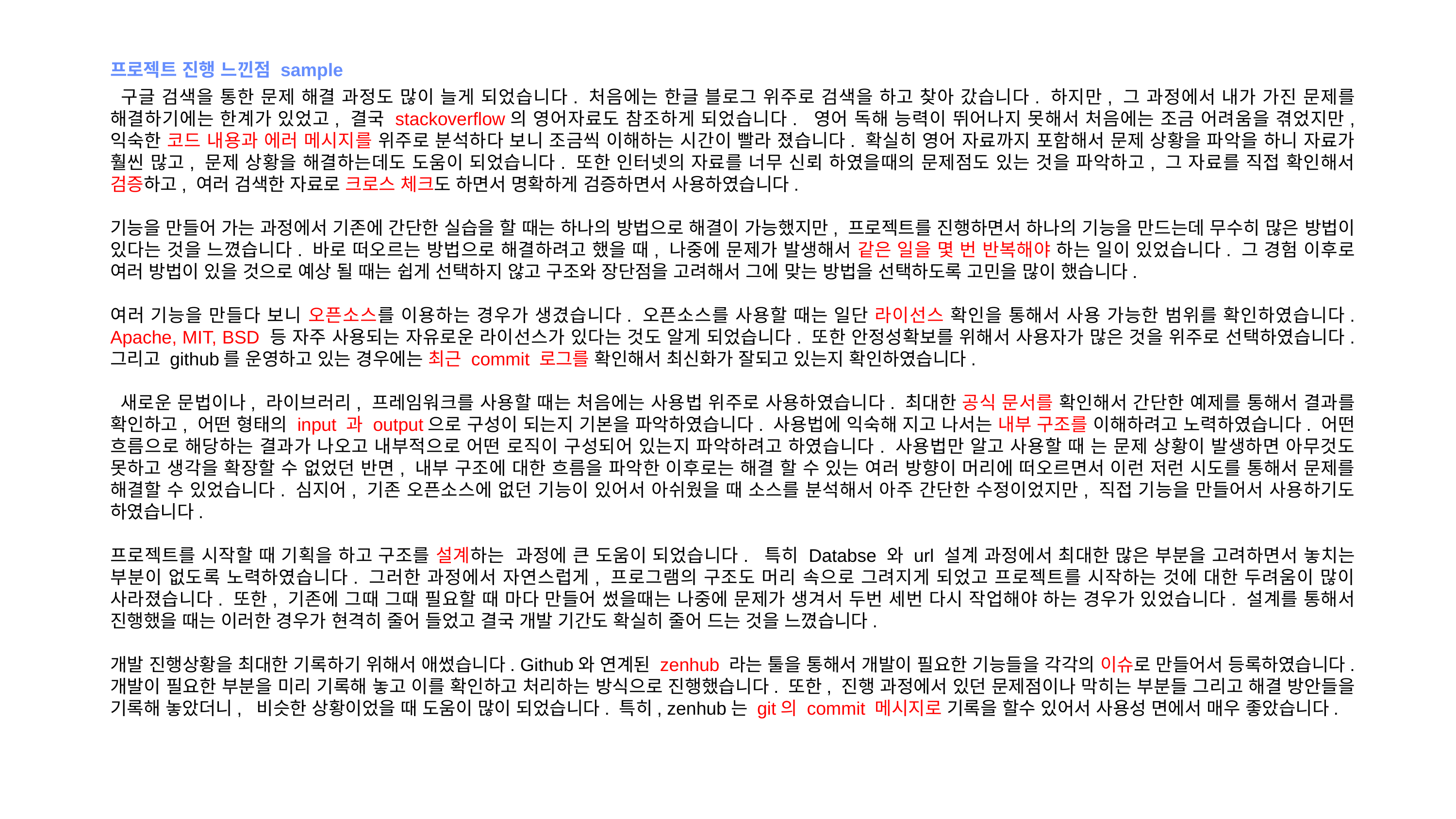

프로젝트 진행 느낀점 sample
 구글 검색을 통한 문제 해결 과정도 많이 늘게 되었습니다. 처음에는 한글 블로그 위주로 검색을 하고 찾아 갔습니다. 하지만, 그 과정에서 내가 가진 문제를 해결하기에는 한계가 있었고, 결국 stackoverflow의 영어자료도 참조하게 되었습니다.  영어 독해 능력이 뛰어나지 못해서 처음에는 조금 어려움을 겪었지만, 익숙한 코드 내용과 에러 메시지를 위주로 분석하다 보니 조금씩 이해하는 시간이 빨라 졌습니다. 확실히 영어 자료까지 포함해서 문제 상황을 파악을 하니 자료가 훨씬 많고, 문제 상황을 해결하는데도 도움이 되었습니다. 또한 인터넷의 자료를 너무 신뢰 하였을때의 문제점도 있는 것을 파악하고, 그 자료를 직접 확인해서 검증하고, 여러 검색한 자료로 크로스 체크도 하면서 명확하게 검증하면서 사용하였습니다.

기능을 만들어 가는 과정에서 기존에 간단한 실습을 할 때는 하나의 방법으로 해결이 가능했지만, 프로젝트를 진행하면서 하나의 기능을 만드는데 무수히 많은 방법이 있다는 것을 느꼈습니다. 바로 떠오르는 방법으로 해결하려고 했을 때, 나중에 문제가 발생해서 같은 일을 몇 번 반복해야 하는 일이 있었습니다. 그 경험 이후로 여러 방법이 있을 것으로 예상 될 때는 쉽게 선택하지 않고 구조와 장단점을 고려해서 그에 맞는 방법을 선택하도록 고민을 많이 했습니다.

여러 기능을 만들다 보니 오픈소스를 이용하는 경우가 생겼습니다. 오픈소스를 사용할 때는 일단 라이선스 확인을 통해서 사용 가능한 범위를 확인하였습니다. Apache, MIT, BSD 등 자주 사용되는 자유로운 라이선스가 있다는 것도 알게 되었습니다. 또한 안정성확보를 위해서 사용자가 많은 것을 위주로 선택하였습니다. 그리고 github를 운영하고 있는 경우에는 최근 commit 로그를 확인해서 최신화가 잘되고 있는지 확인하였습니다.

 새로운 문법이나, 라이브러리, 프레임워크를 사용할 때는 처음에는 사용법 위주로 사용하였습니다. 최대한 공식 문서를 확인해서 간단한 예제를 통해서 결과를 확인하고, 어떤 형태의 input 과 output으로 구성이 되는지 기본을 파악하였습니다. 사용법에 익숙해 지고 나서는 내부 구조를 이해하려고 노력하였습니다. 어떤 흐름으로 해당하는 결과가 나오고 내부적으로 어떤 로직이 구성되어 있는지 파악하려고 하였습니다. 사용법만 알고 사용할 때 는 문제 상황이 발생하면 아무것도 못하고 생각을 확장할 수 없었던 반면, 내부 구조에 대한 흐름을 파악한 이후로는 해결 할 수 있는 여러 방향이 머리에 떠오르면서 이런 저런 시도를 통해서 문제를 해결할 수 있었습니다. 심지어, 기존 오픈소스에 없던 기능이 있어서 아쉬웠을 때 소스를 분석해서 아주 간단한 수정이었지만, 직접 기능을 만들어서 사용하기도 하였습니다.

프로젝트를 시작할 때 기획을 하고 구조를 설계하는  과정에 큰 도움이 되었습니다.  특히 Databse 와 url 설계 과정에서 최대한 많은 부분을 고려하면서 놓치는 부분이 없도록 노력하였습니다. 그러한 과정에서 자연스럽게, 프로그램의 구조도 머리 속으로 그려지게 되었고 프로젝트를 시작하는 것에 대한 두려움이 많이 사라졌습니다. 또한, 기존에 그때 그때 필요할 때 마다 만들어 썼을때는 나중에 문제가 생겨서 두번 세번 다시 작업해야 하는 경우가 있었습니다. 설계를 통해서 진행했을 때는 이러한 경우가 현격히 줄어 들었고 결국 개발 기간도 확실히 줄어 드는 것을 느꼈습니다.

개발 진행상황을 최대한 기록하기 위해서 애썼습니다. Github와 연계된 zenhub 라는 툴을 통해서 개발이 필요한 기능들을 각각의 이슈로 만들어서 등록하였습니다. 개발이 필요한 부분을 미리 기록해 놓고 이를 확인하고 처리하는 방식으로 진행했습니다. 또한, 진행 과정에서 있던 문제점이나 막히는 부분들 그리고 해결 방안들을 기록해 놓았더니,  비슷한 상황이었을 때 도움이 많이 되었습니다. 특히, zenhub는 git의 commit 메시지로 기록을 할수 있어서 사용성 면에서 매우 좋았습니다.